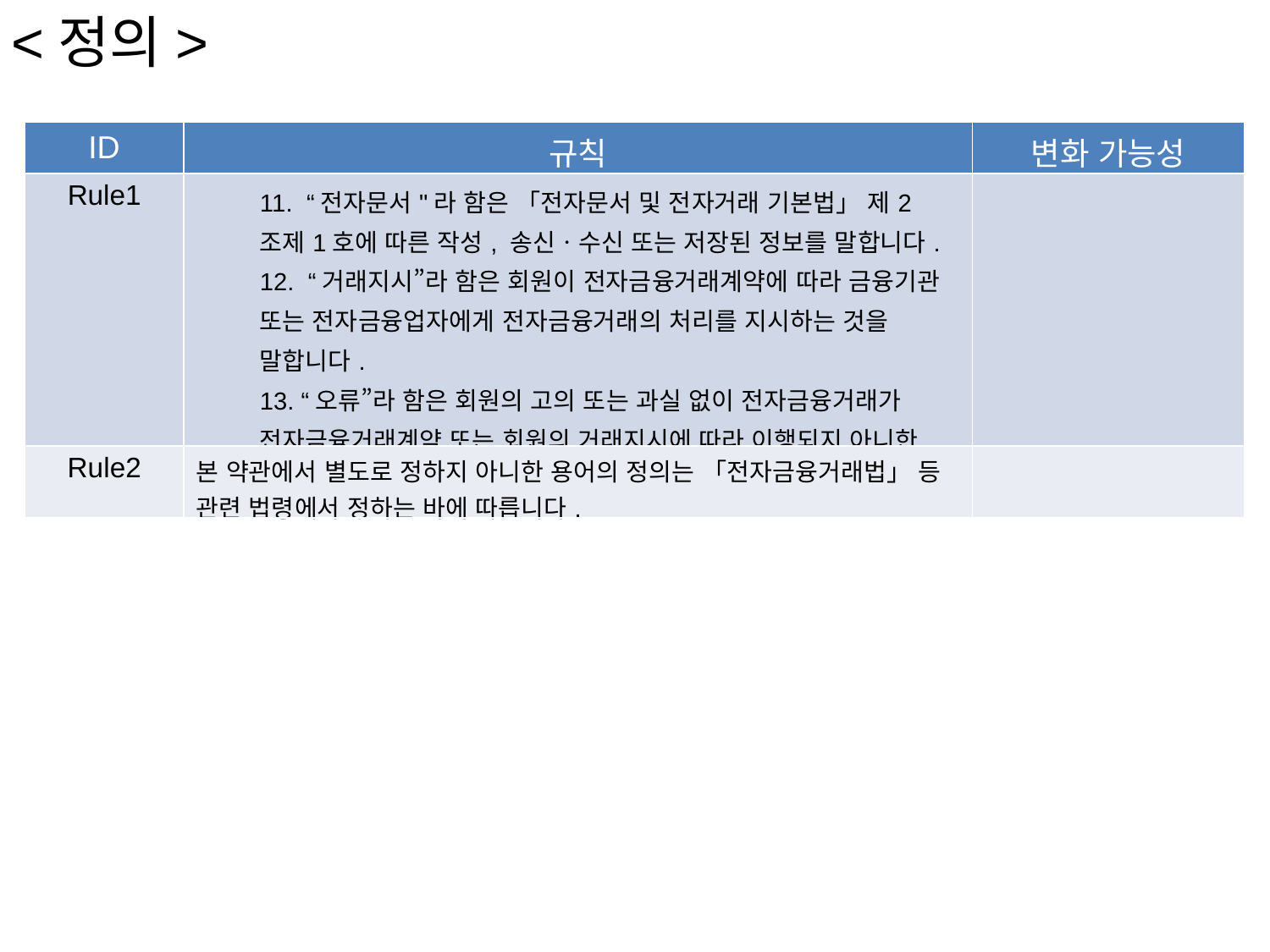

<정의>
| ID | 규칙 | 변화 가능성 |
| --- | --- | --- |
| Rule1 | 11. “전자문서"라 함은 「전자문서 및 전자거래 기본법」 제2조제1호에 따른 작성, 송신ㆍ수신 또는 저장된 정보를 말합니다. 12. “거래지시”라 함은 회원이 전자금융거래계약에 따라 금융기관 또는 전자금융업자에게 전자금융거래의 처리를 지시하는 것을 말합니다. 13. “오류”라 함은 회원의 고의 또는 과실 없이 전자금융거래가 전자금융거래계약 또는 회원의 거래지시에 따라 이행되지 아니한 경우를 말합니다. |  |
| Rule2 | 본 약관에서 별도로 정하지 아니한 용어의 정의는 「전자금융거래법」 등 관련 법령에서 정하는 바에 따릅니다. |  |